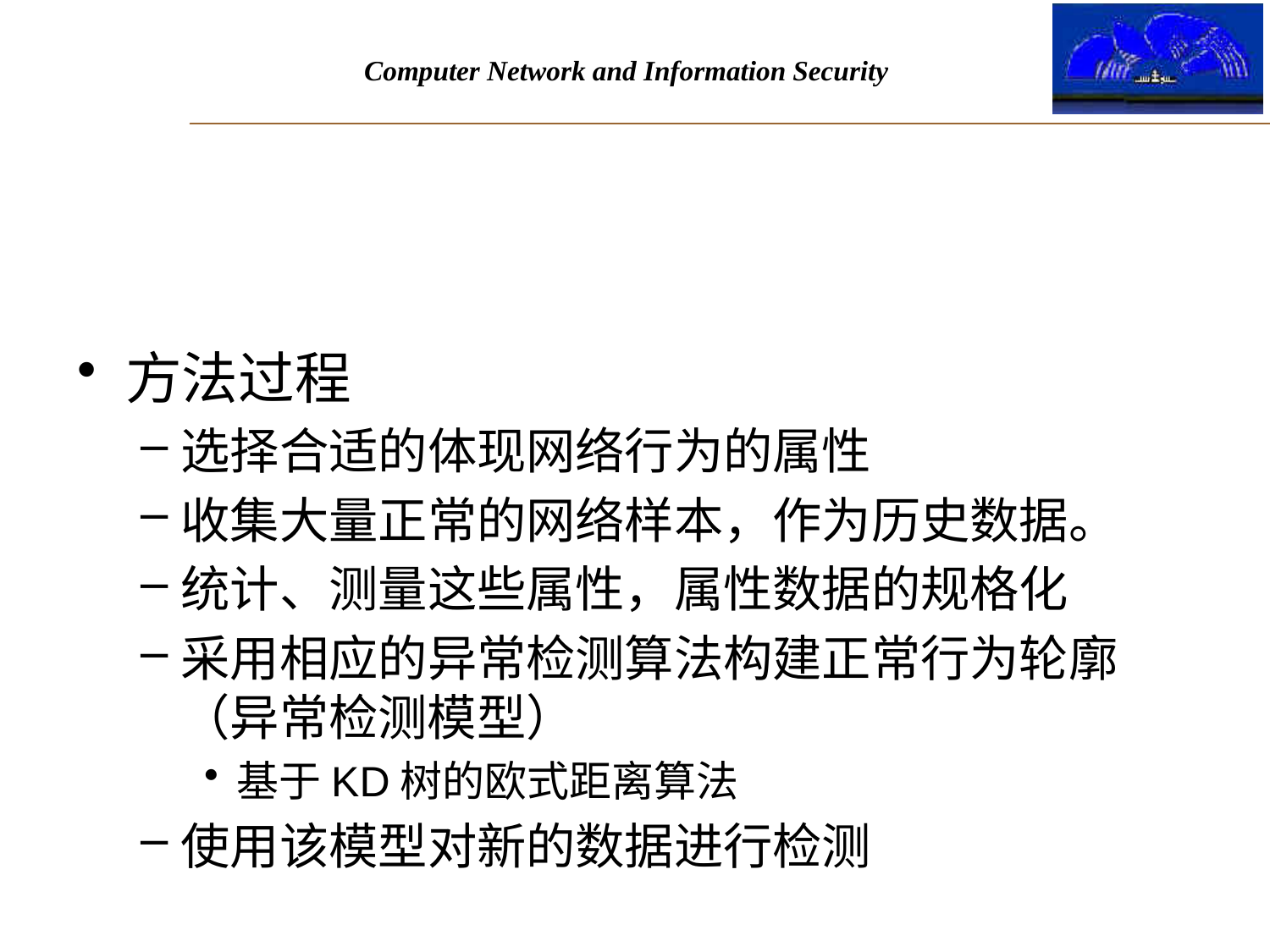

#
方法过程
选择合适的体现网络行为的属性
收集大量正常的网络样本，作为历史数据。
统计、测量这些属性，属性数据的规格化
采用相应的异常检测算法构建正常行为轮廓（异常检测模型）
基于KD树的欧式距离算法
使用该模型对新的数据进行检测